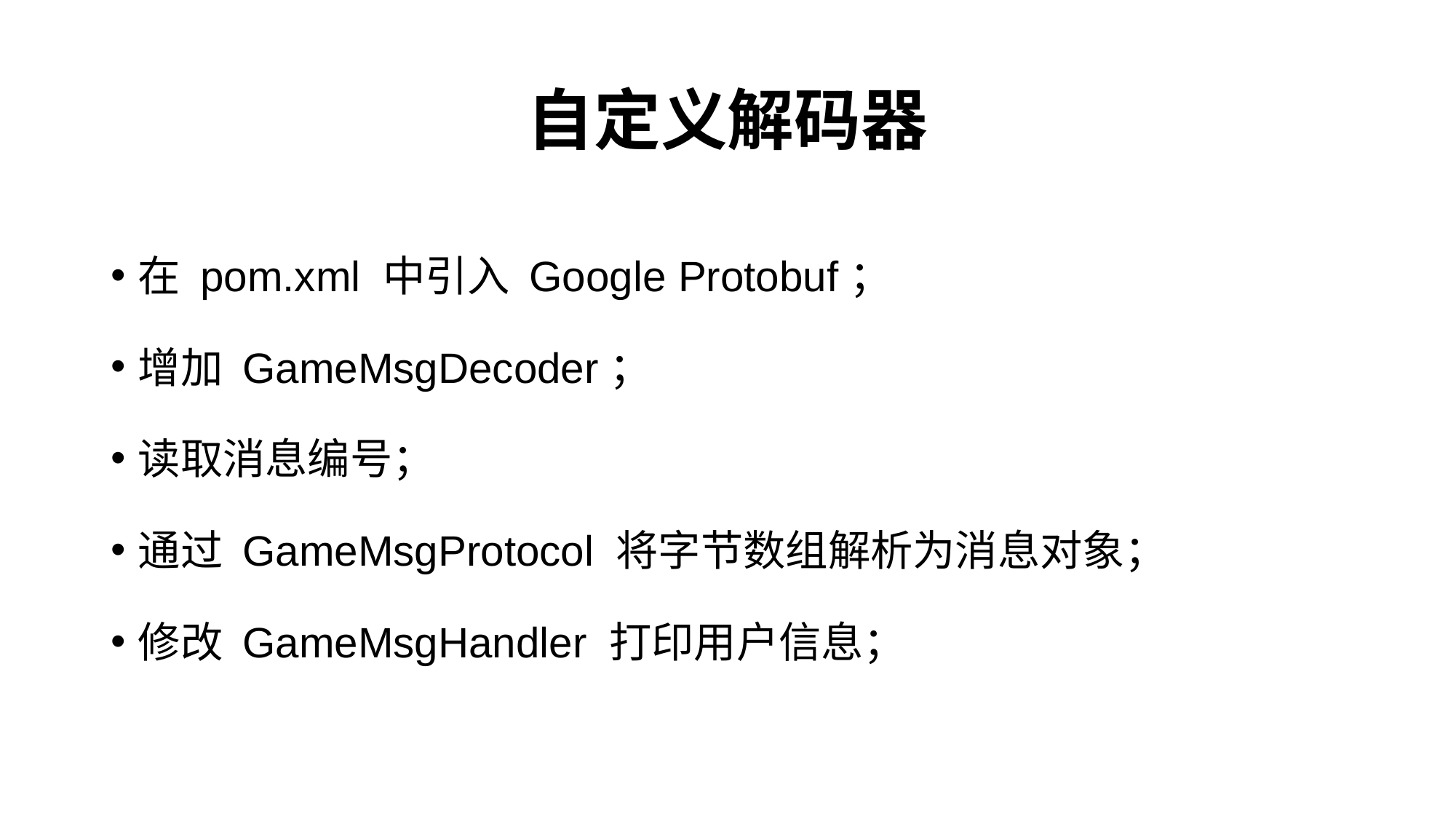

# 自定义解码器
在 pom.xml 中引入 Google Protobuf；
增加 GameMsgDecoder；
读取消息编号；
通过 GameMsgProtocol 将字节数组解析为消息对象；
修改 GameMsgHandler 打印用户信息；